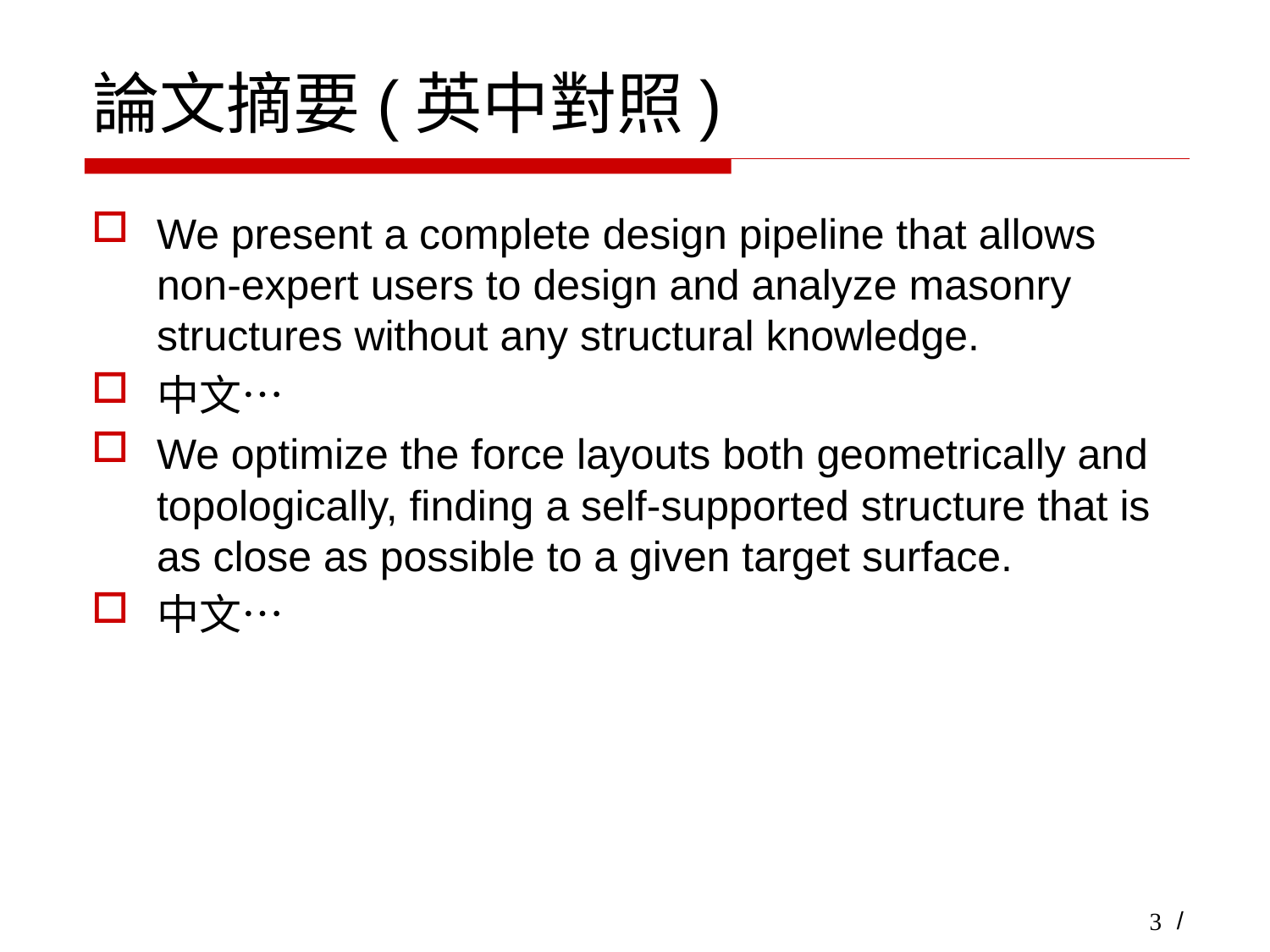

# 論文摘要(英中對照)
We present a complete design pipeline that allows non-expert users to design and analyze masonry structures without any structural knowledge.
中文…
We optimize the force layouts both geometrically and topologically, finding a self-supported structure that is as close as possible to a given target surface.
中文…
3